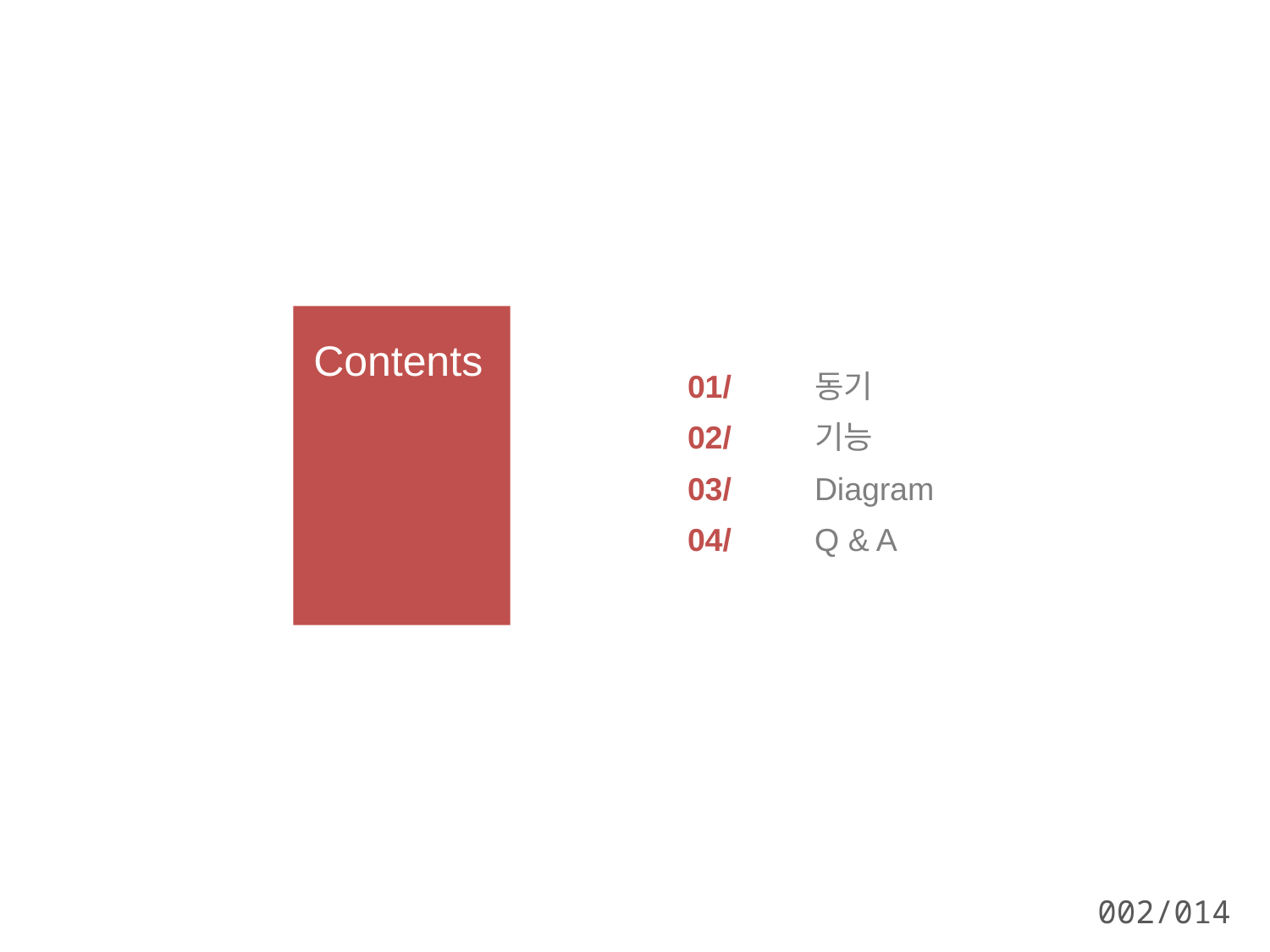

Contents
01/ 	동기
02/ 	기능
03/ 	Diagram
04/ 	Q & A